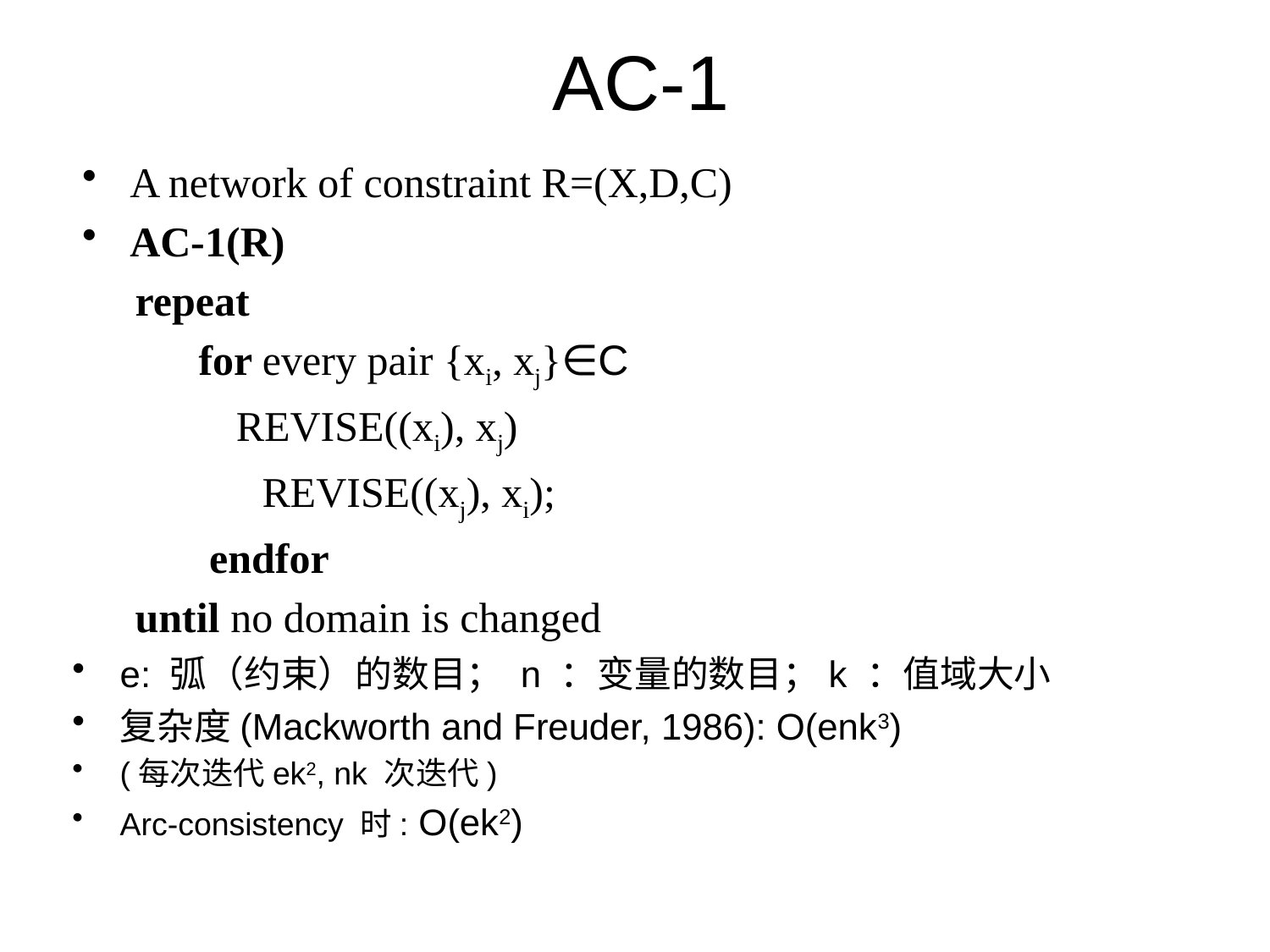

# AC-1
A network of constraint R=(X,D,C)
AC-1(R)
     repeat
           for every pair {xi, xj}∈C
             REVISE((xi), xj)
                 REVISE((xj), xi);
            endfor
     until no domain is changed

e: 弧（约束）的数目； n ：变量的数目；k ：值域大小
复杂度(Mackworth and Freuder, 1986): O(enk3)
(每次迭代ek2, nk 次迭代)
Arc-consistency 时: O(ek2)